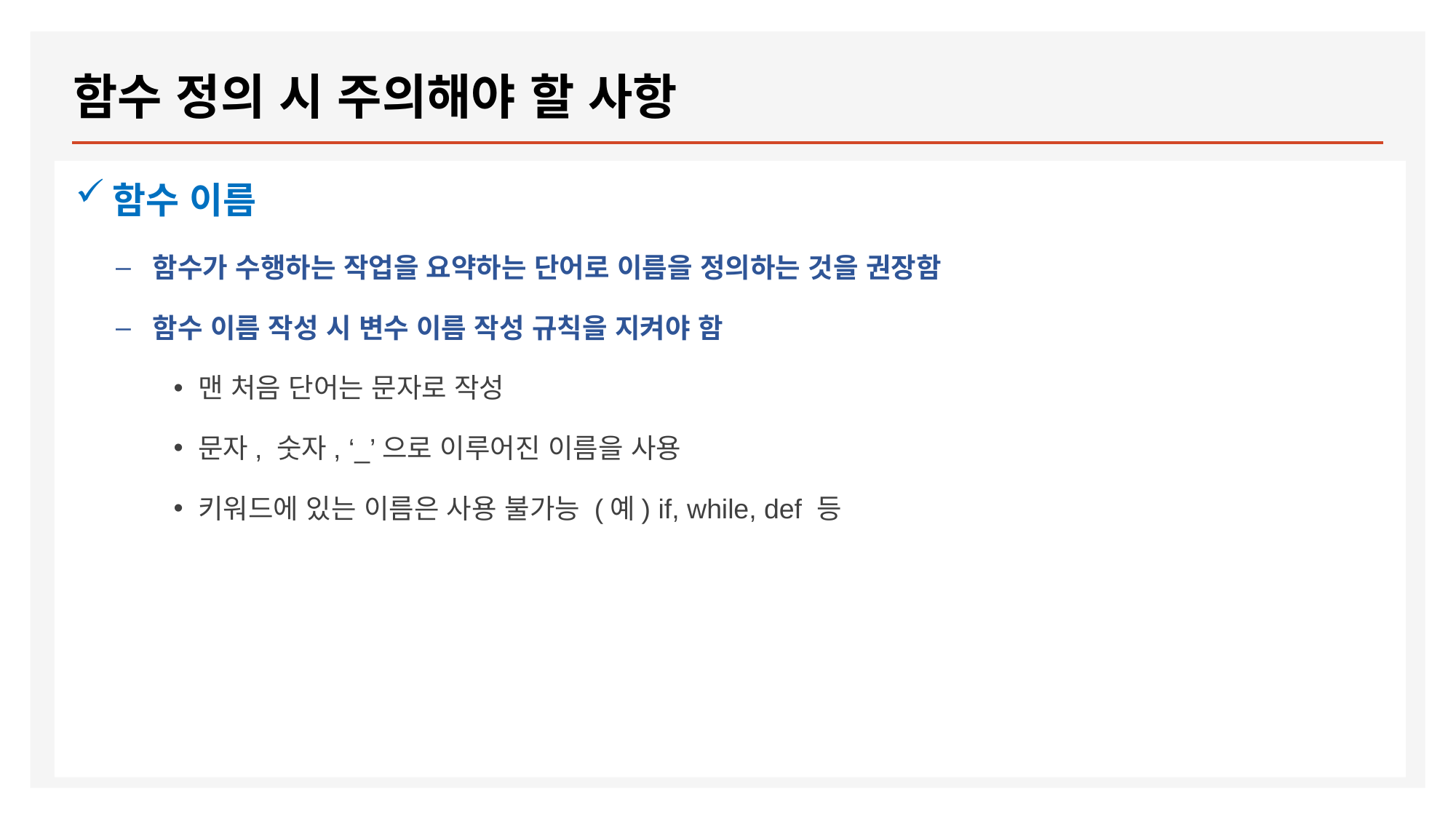

# 함수 정의 시 주의해야 할 사항
함수 이름
함수가 수행하는 작업을 요약하는 단어로 이름을 정의하는 것을 권장함
함수 이름 작성 시 변수 이름 작성 규칙을 지켜야 함
맨 처음 단어는 문자로 작성
문자, 숫자, ‘_’으로 이루어진 이름을 사용
키워드에 있는 이름은 사용 불가능 (예) if, while, def 등